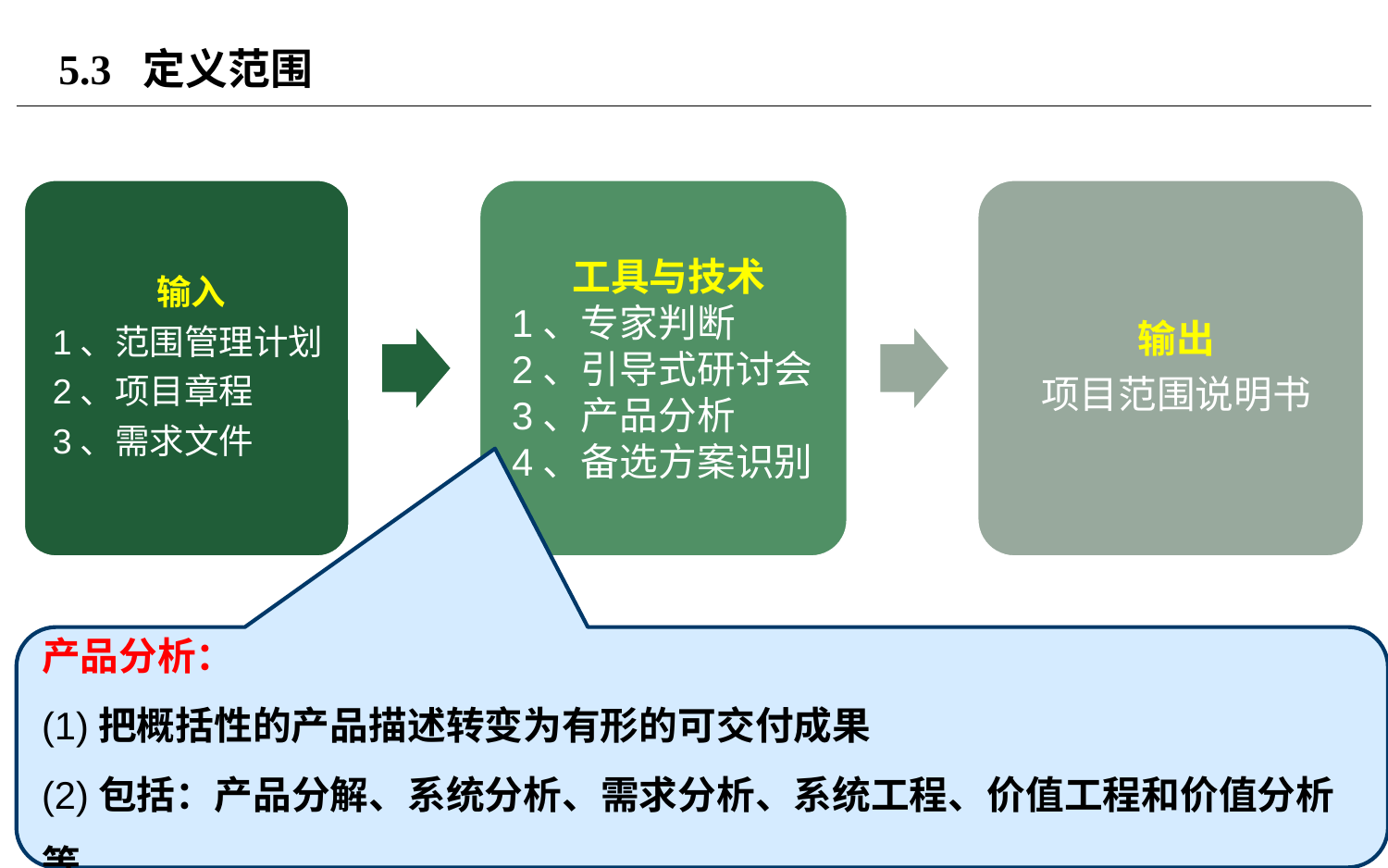

# 5.3  定义范围
输入
1、范围管理计划
2、项目章程
3、需求文件

工具与技术
1、专家判断
2、引导式研讨会
3、产品分析
4、备选方案识别

输出
项目范围说明书
产品分析：
(1)把概括性的产品描述转变为有形的可交付成果
(2)包括：产品分解、系统分析、需求分析、系统工程、价值工程和价值分析等